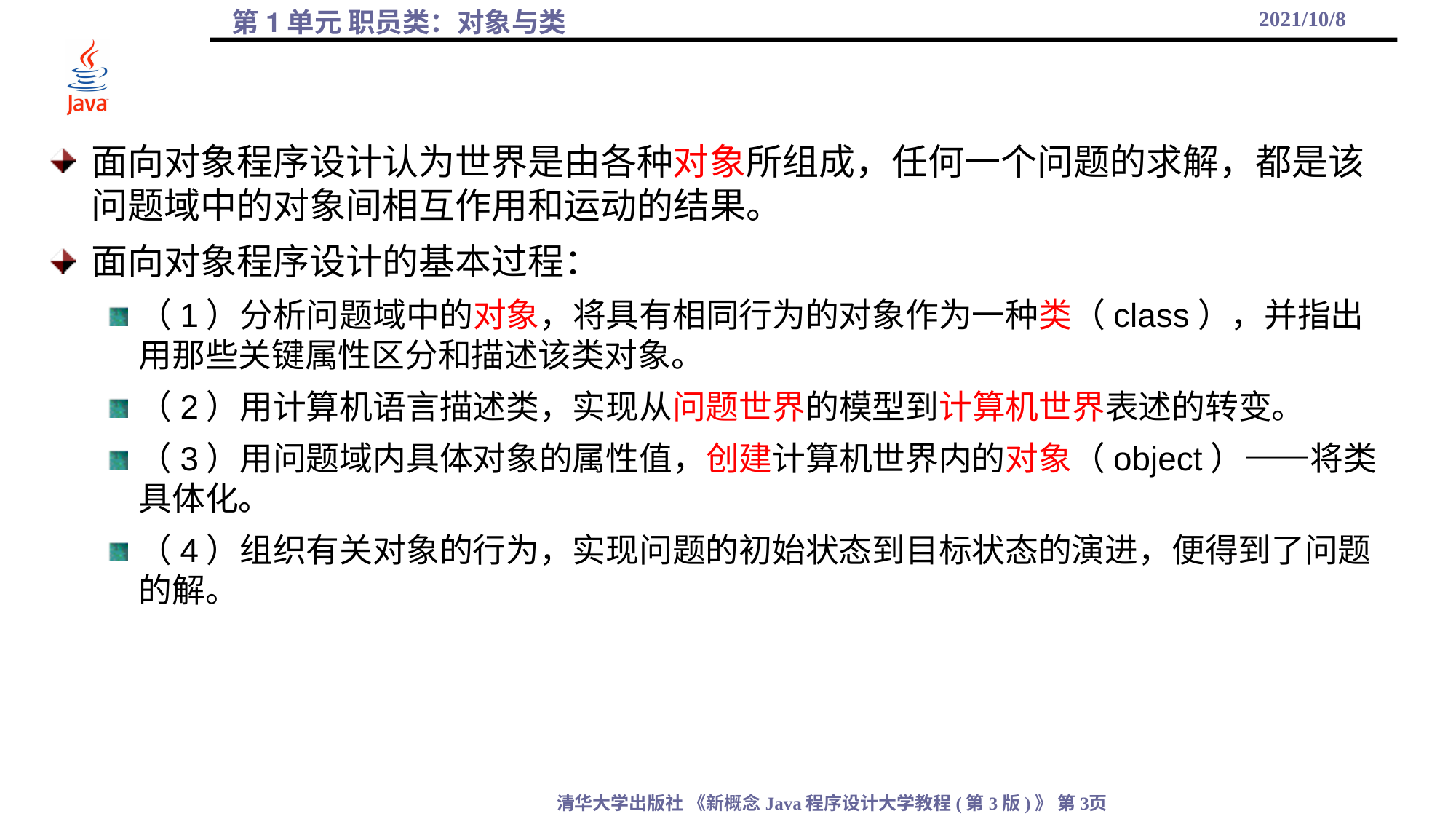

2021/10/8
#
面向对象程序设计认为世界是由各种对象所组成，任何一个问题的求解，都是该问题域中的对象间相互作用和运动的结果。
面向对象程序设计的基本过程：
（1）分析问题域中的对象，将具有相同行为的对象作为一种类（class），并指出用那些关键属性区分和描述该类对象。
（2）用计算机语言描述类，实现从问题世界的模型到计算机世界表述的转变。
（3）用问题域内具体对象的属性值，创建计算机世界内的对象（object）——将类具体化。
（4）组织有关对象的行为，实现问题的初始状态到目标状态的演进，便得到了问题的解。